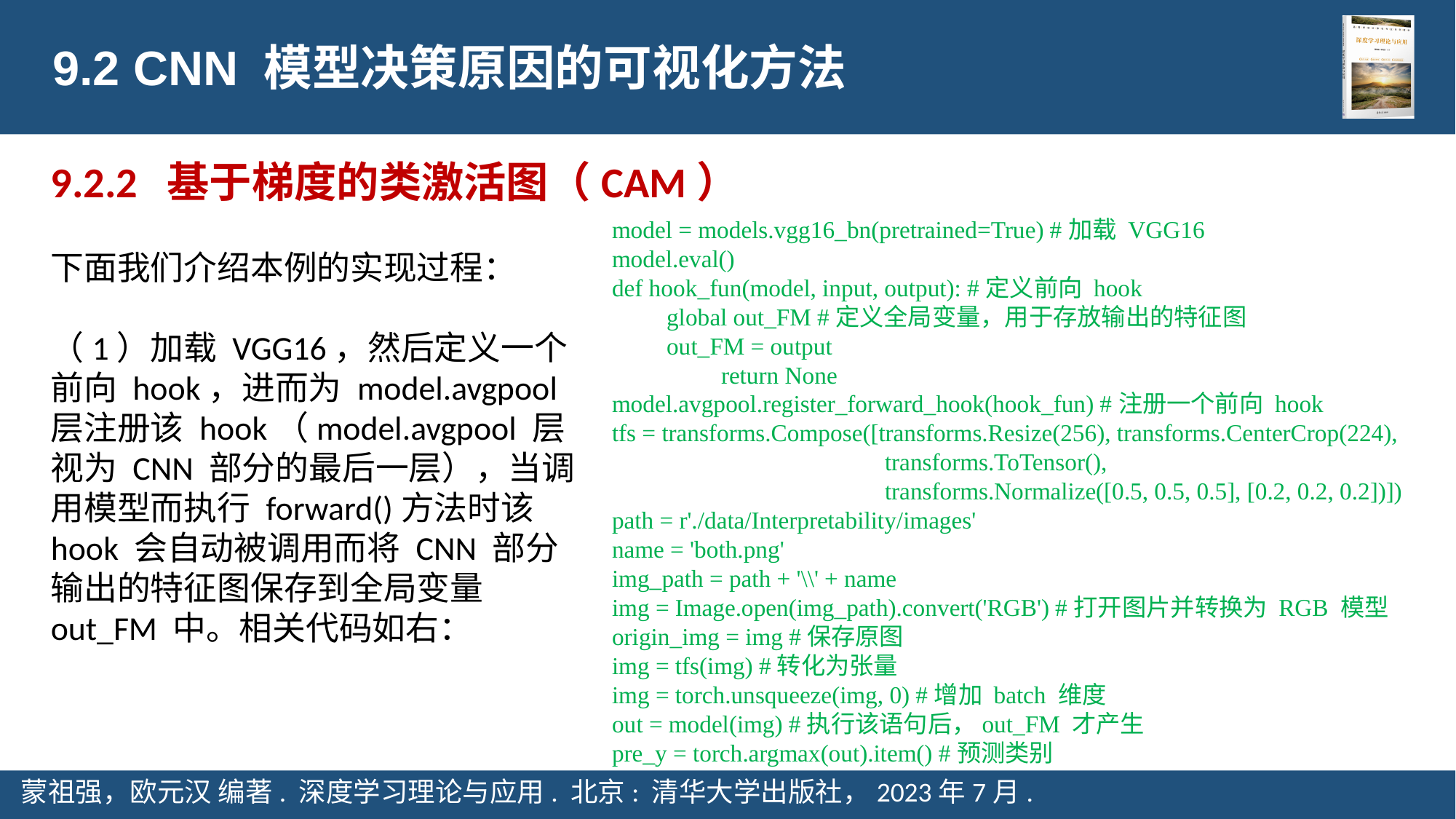

9.2 CNN 模型决策原因的可视化方法
9.2.2  基于梯度的类激活图（CAM）
model = models.vgg16_bn(pretrained=True) #加载 VGG16
model.eval()
def hook_fun(model, input, output): #定义前向 hook
global out_FM #定义全局变量，用于存放输出的特征图
out_FM = output
	return None
model.avgpool.register_forward_hook(hook_fun) #注册一个前向 hook
tfs = transforms.Compose([transforms.Resize(256), transforms.CenterCrop(224),
transforms.ToTensor(),
transforms.Normalize([0.5, 0.5, 0.5], [0.2, 0.2, 0.2])])
path = r'./data/Interpretability/images'
name = 'both.png'
img_path = path + '\\' + name
img = Image.open(img_path).convert('RGB') #打开图片并转换为 RGB 模型
origin_img = img #保存原图
img = tfs(img) #转化为张量
img = torch.unsqueeze(img, 0) #增加 batch 维度
out = model(img) #执行该语句后，out_FM 才产生
pre_y = torch.argmax(out).item() #预测类别
下面我们介绍本例的实现过程：

（1）加载 VGG16，然后定义一个前向 hook，进而为 model.avgpool 层注册该 hook（model.avgpool 层视为 CNN 部分的最后一层），当调用模型而执行 forward()方法时该 hook 会自动被调用而将 CNN 部分输出的特征图保存到全局变量 out_FM 中。相关代码如右：